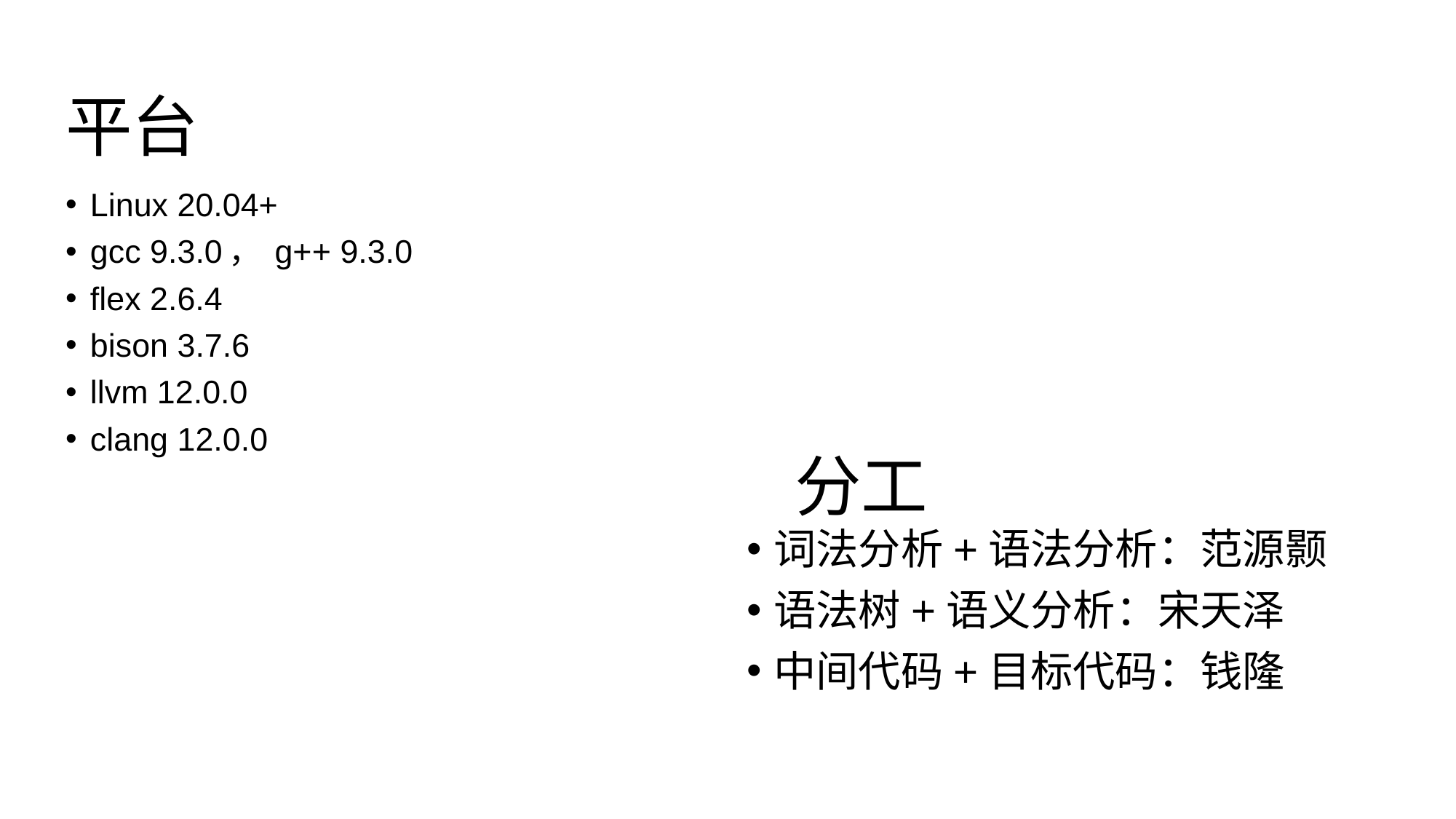

平台
Linux 20.04+
gcc 9.3.0， g++ 9.3.0
flex 2.6.4
bison 3.7.6
llvm 12.0.0
clang 12.0.0
分工

词法分析+语法分析：范源颢
语法树+语义分析：宋天泽
中间代码+目标代码：钱隆